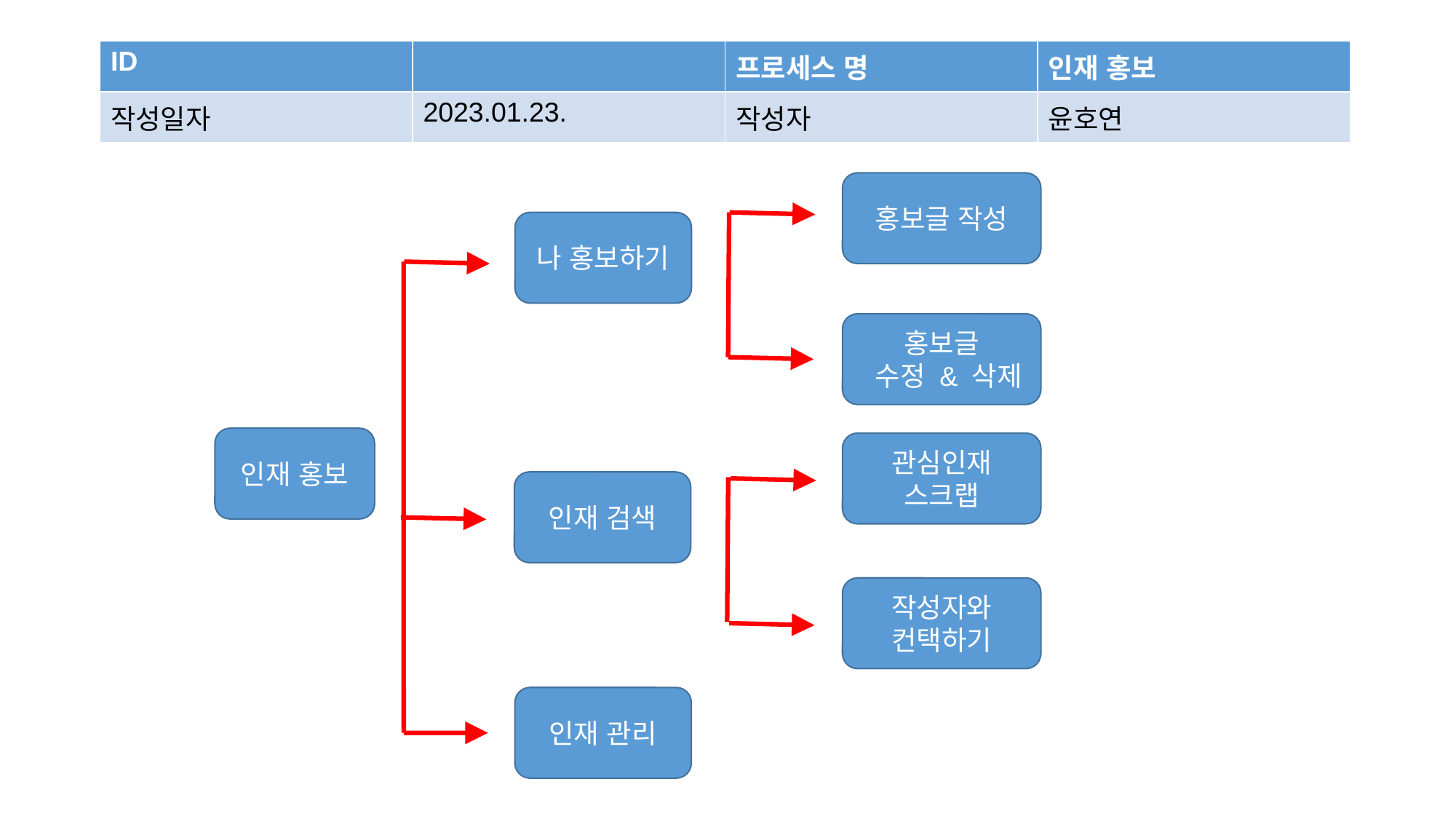

| ID |  | 프로세스 명 | 인재 홍보 |
| --- | --- | --- | --- |
| 작성일자 | 2023.01.23. | 작성자 | 윤호연 |
홍보글 작성
나 홍보하기
홍보글
 수정 & 삭제
인재 홍보
관심인재 스크랩
인재 검색
작성자와 컨택하기
인재 관리